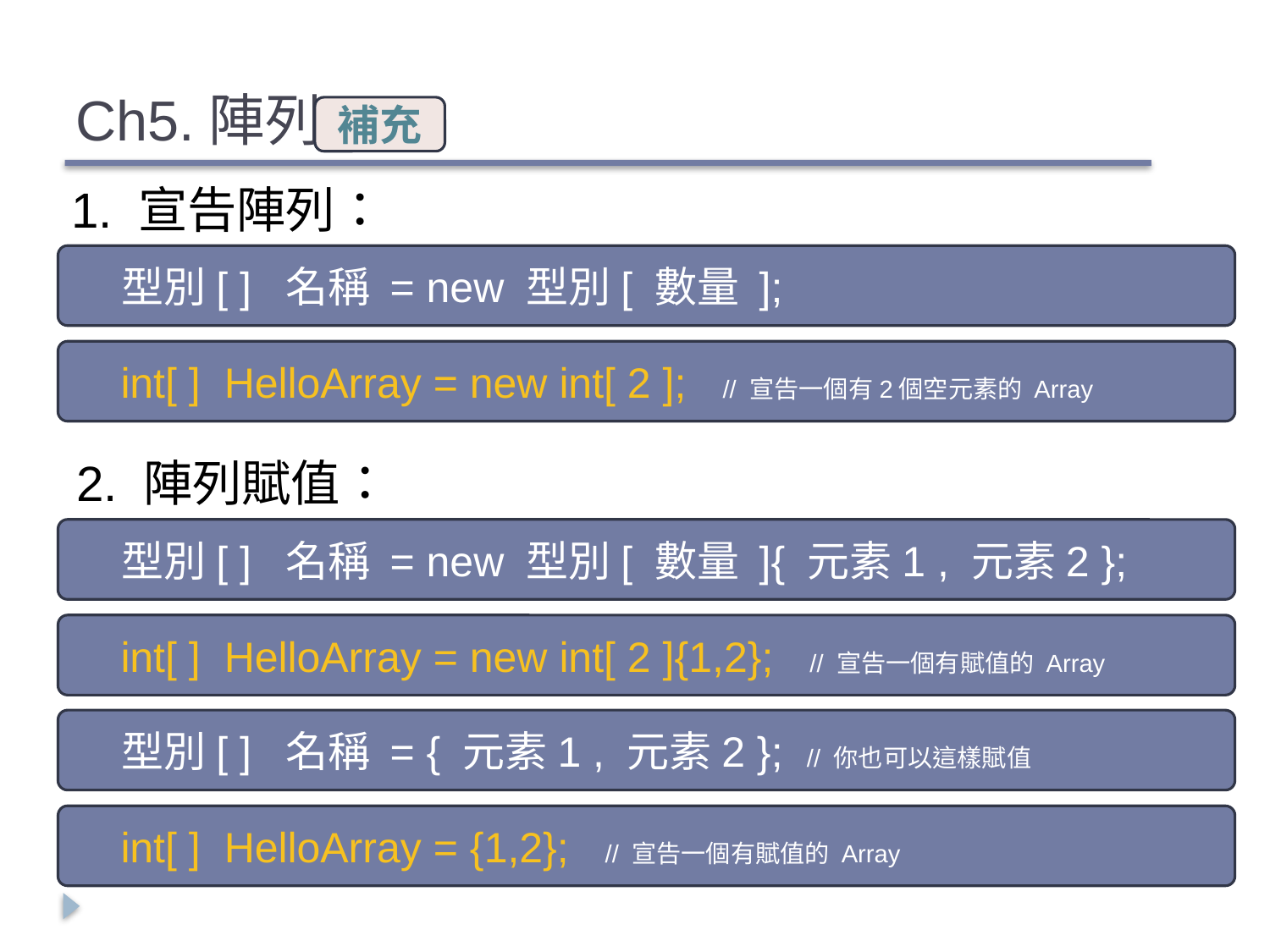

# Ch5.陣列
補充
1. 宣告陣列：
    型別[ ]  名稱 = new 型別[ 數量 ];
    int[ ]  HelloArray = new int[ 2 ];   // 宣告一個有2個空元素的 Array
2. 陣列賦值：
    型別[ ]  名稱 = new 型別[ 數量 ]{ 元素1 , 元素2 };
    int[ ]  HelloArray = new int[ 2 ]{1,2};   // 宣告一個有賦值的 Array
    型別[ ]  名稱 = { 元素1 , 元素2 };  // 你也可以這樣賦值
    int[ ]  HelloArray = {1,2};   // 宣告一個有賦值的 Array